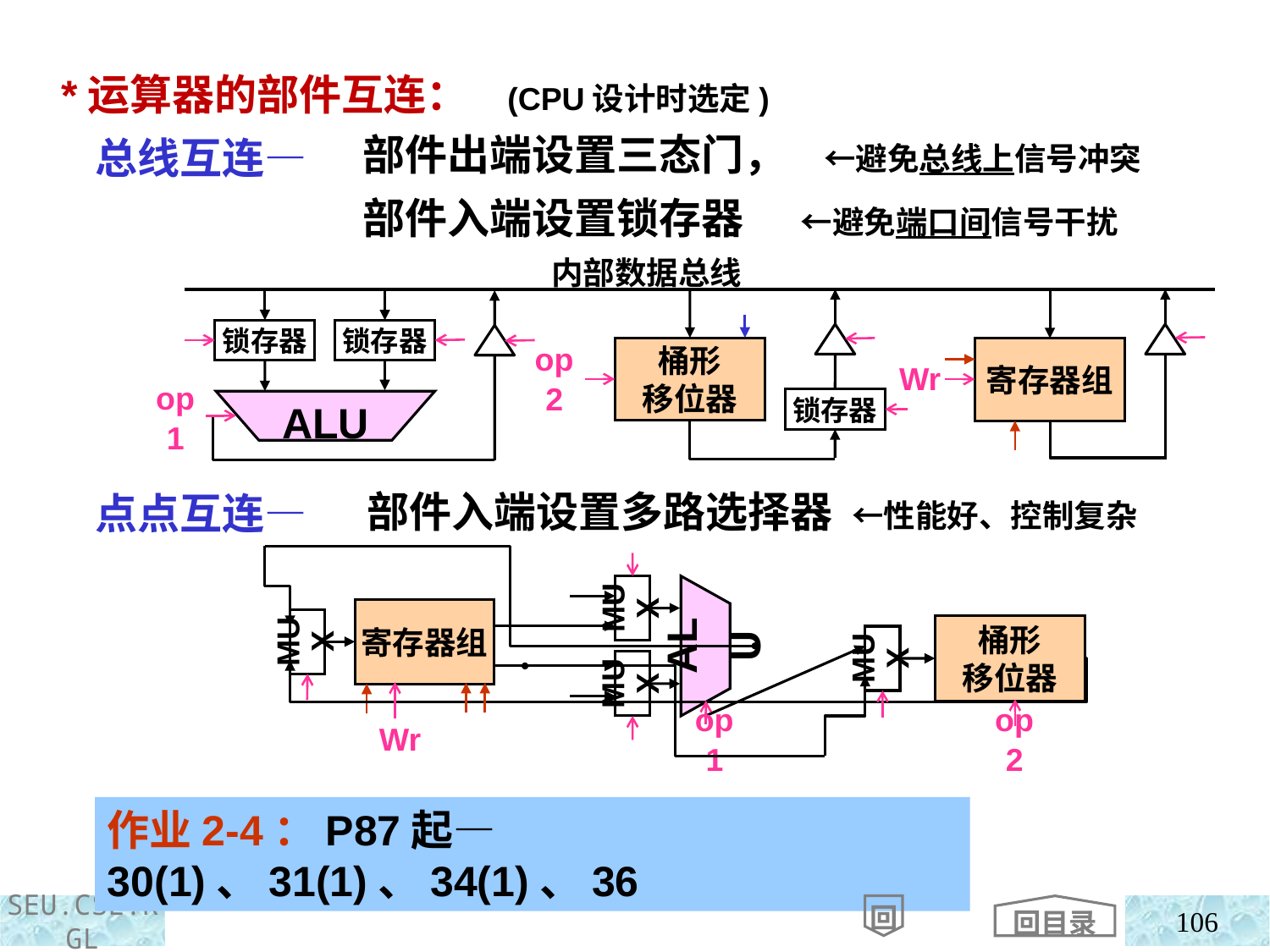

*运算器的部件互连：   (CPU设计时选定)
     总线互连—

     点点互连—
部件出端设置三态门，    ←避免总线上信号冲突
部件入端设置锁存器      ←避免端口间信号干扰
内部数据总线
锁存器
锁存器

桶形
移位器
寄存器组
op2
Wr
锁存器
ALU
op1
部件入端设置多路选择器  ←性能好、控制复杂
MUX
寄存器组
MUX
桶形
移位器
ALU
MUX
MUX
Wr
op1
op2
作业2-4：P87起—30(1)、31(1)、34(1)、36
回目录
106
回